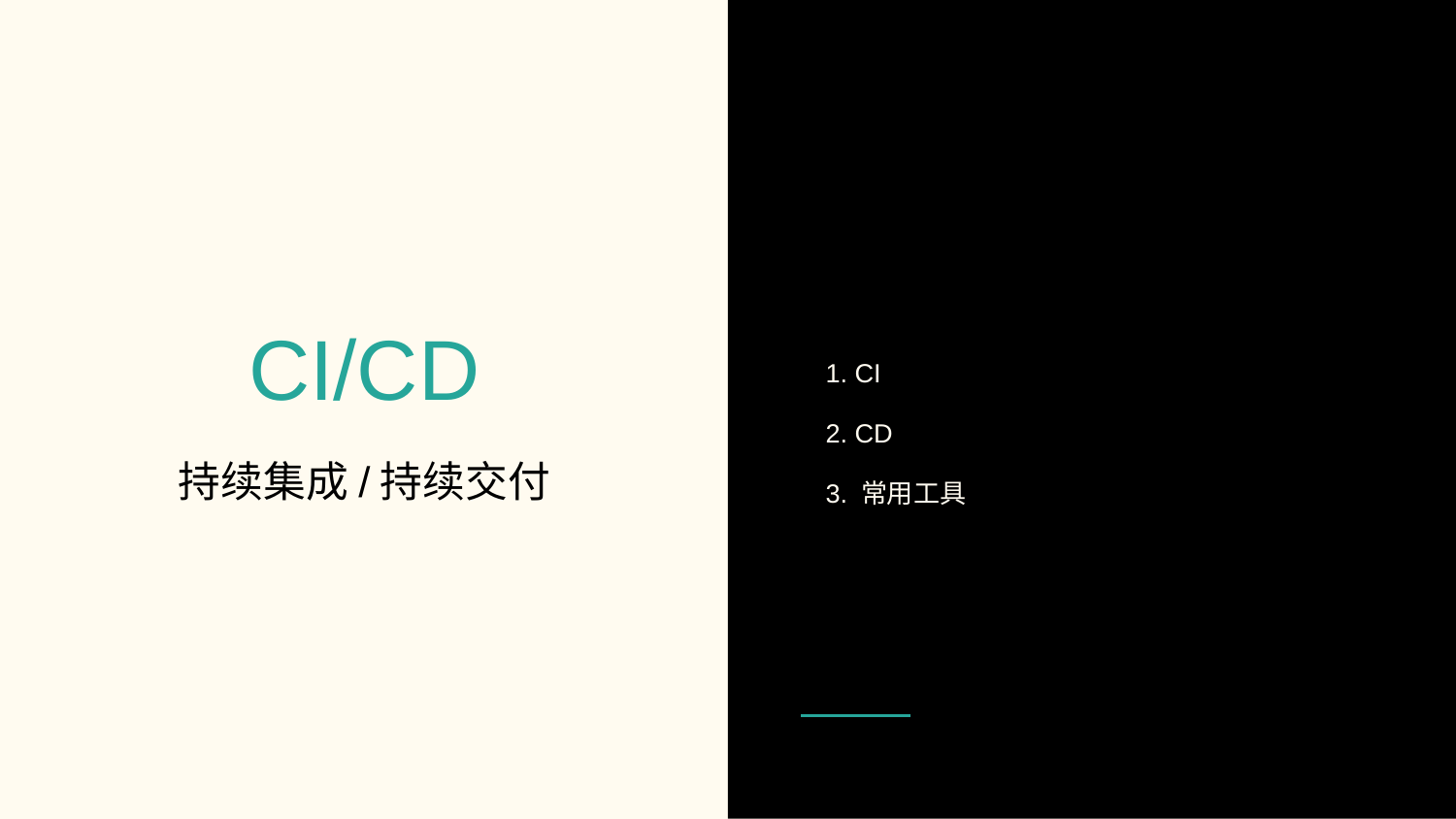

1. CI
2. CD
3. 常用工具
# CI/CD
持续集成/持续交付